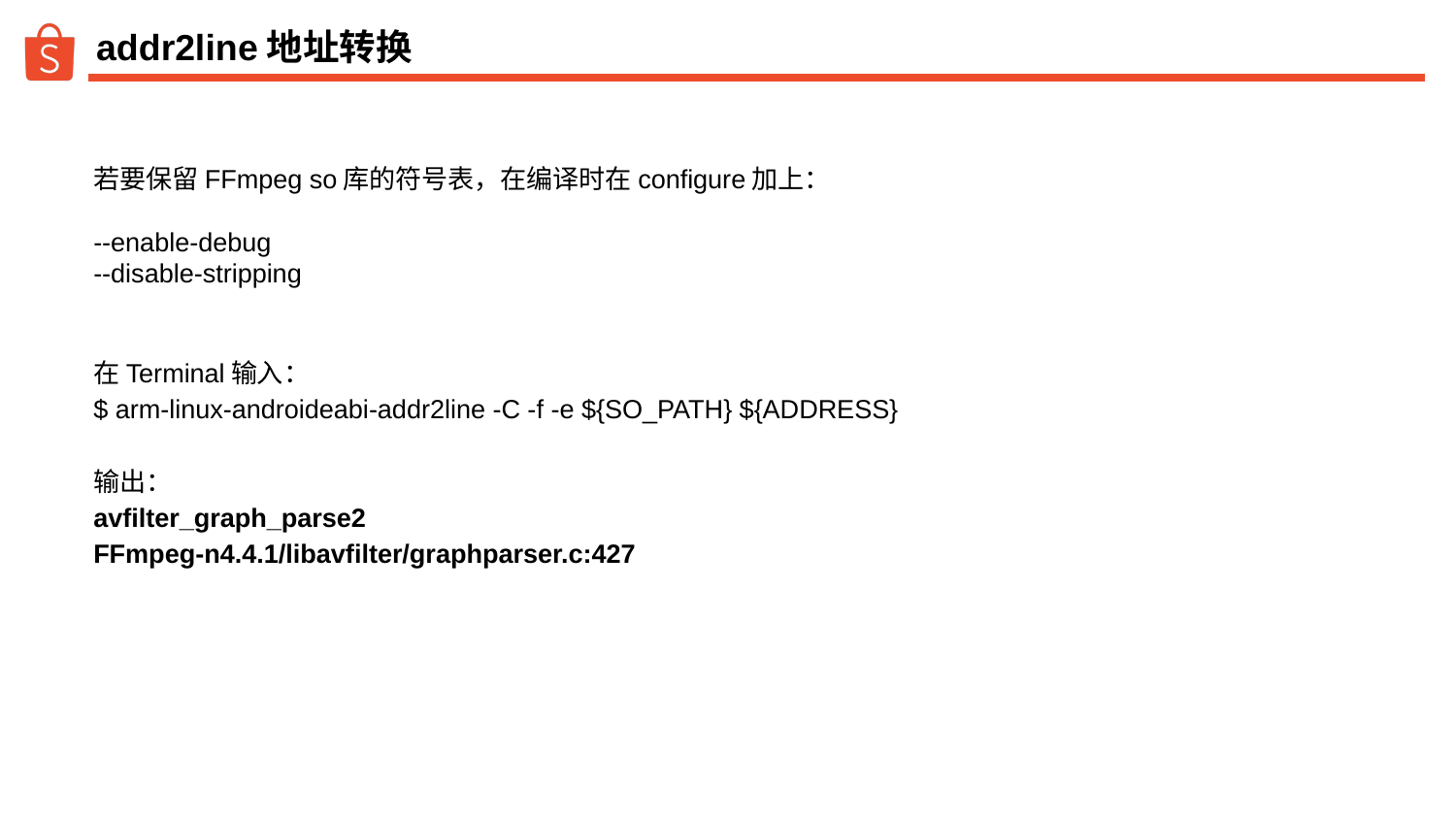

# addr2line地址转换
若要保留FFmpeg so库的符号表，在编译时在configure加上：

--enable-debug
--disable-stripping

在Terminal输入：
$ arm-linux-androideabi-addr2line -C -f -e ${SO_PATH} ${ADDRESS}

输出：
avfilter_graph_parse2
FFmpeg-n4.4.1/libavfilter/graphparser.c:427